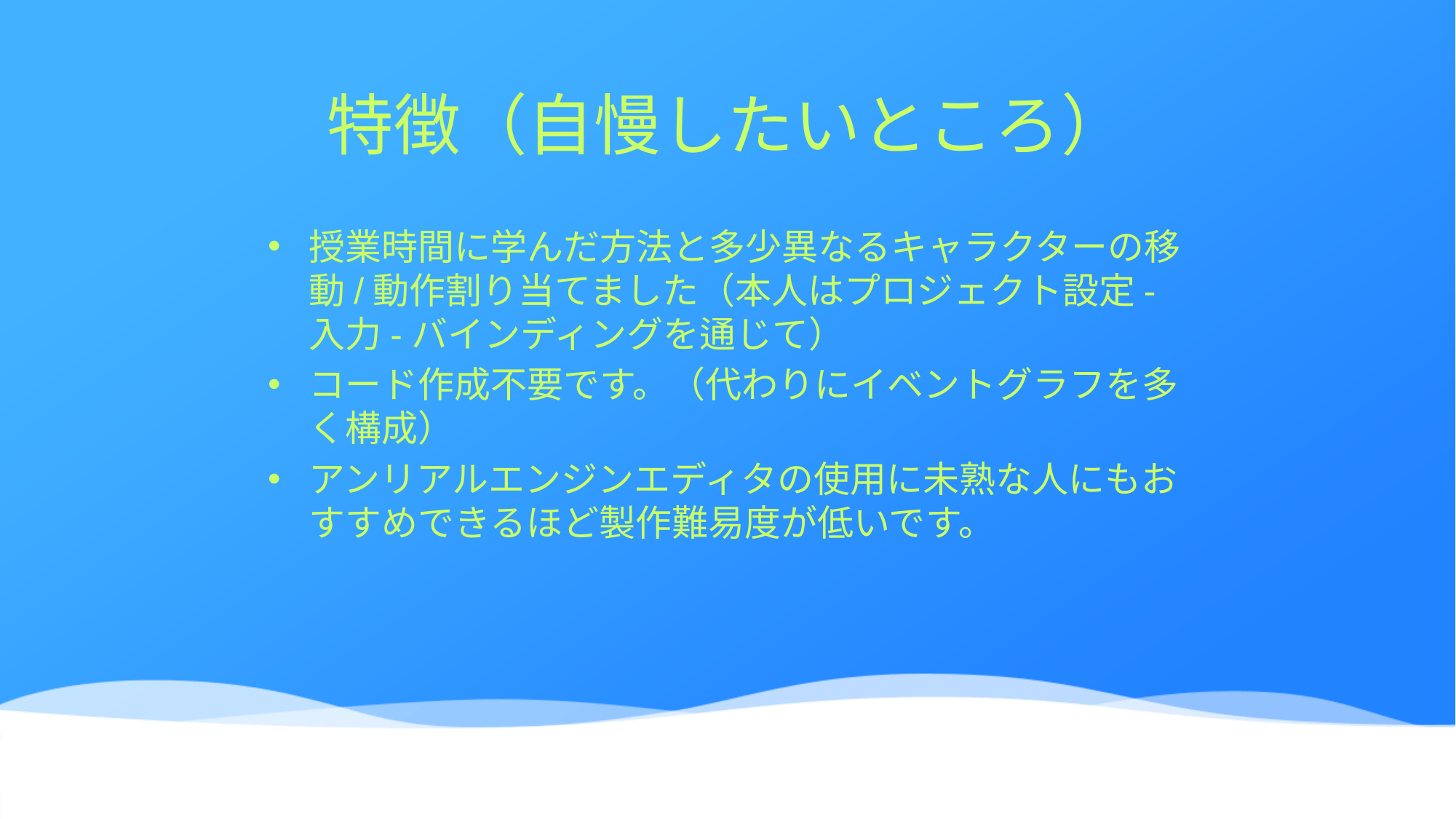

# 特徴（自慢したいところ）
授業時間に学んだ方法と多少異なるキャラクターの移動/動作割り当てました（本人はプロジェクト設定-入力-バインディングを通じて）
コード作成不要です。（代わりにイベントグラフを多く構成）
アンリアルエンジンエディタの使用に未熟な人にもおすすめできるほど製作難易度が低いです。